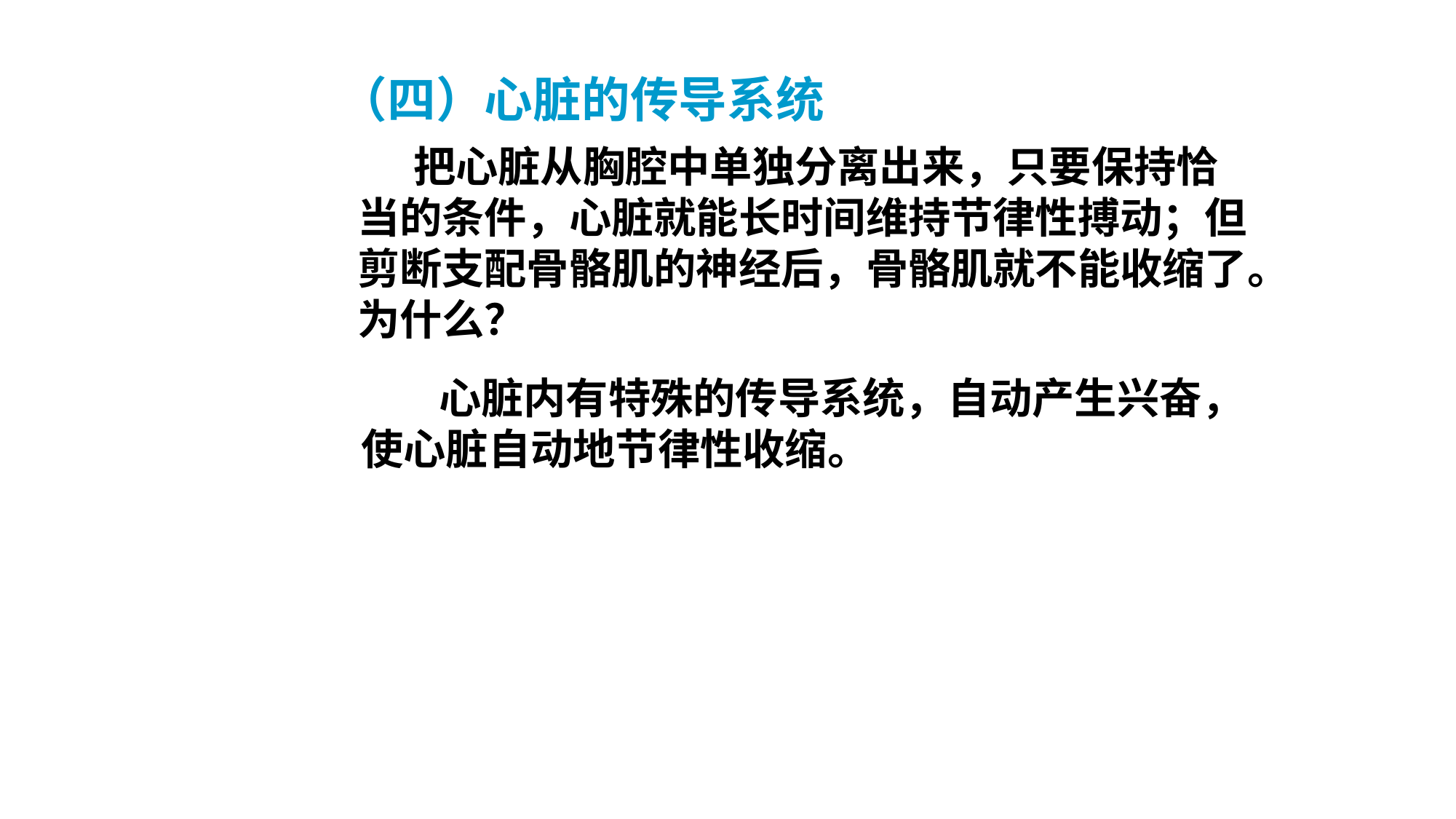

（四）心脏的传导系统
        把心脏从胸腔中单独分离出来，只要保持恰
当的条件，心脏就能长时间维持节律性搏动；但
剪断支配骨骼肌的神经后，骨骼肌就不能收缩了。
为什么？
       心脏内有特殊的传导系统，自动产生兴奋，
使心脏自动地节律性收缩。